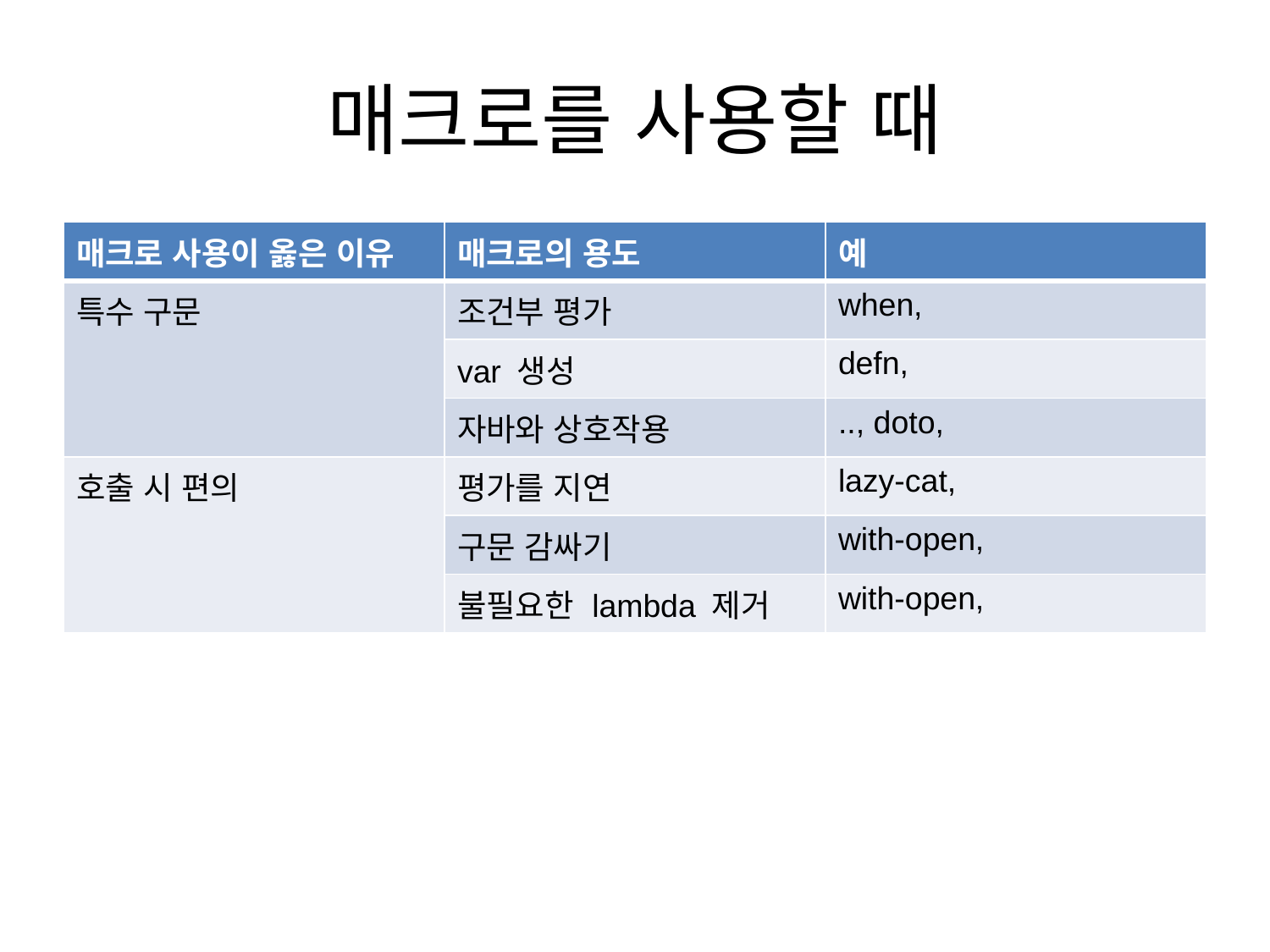

# 매크로를 사용할 때
| 매크로 사용이 옳은 이유 | 매크로의 용도 | 예 |
| --- | --- | --- |
| 특수 구문 | 조건부 평가 | when, |
|  | var 생성 | defn, |
|  | 자바와 상호작용 | .., doto, |
| 호출 시 편의 | 평가를 지연 | lazy-cat, |
|  | 구문 감싸기 | with-open, |
|  | 불필요한 lambda 제거 | with-open, |